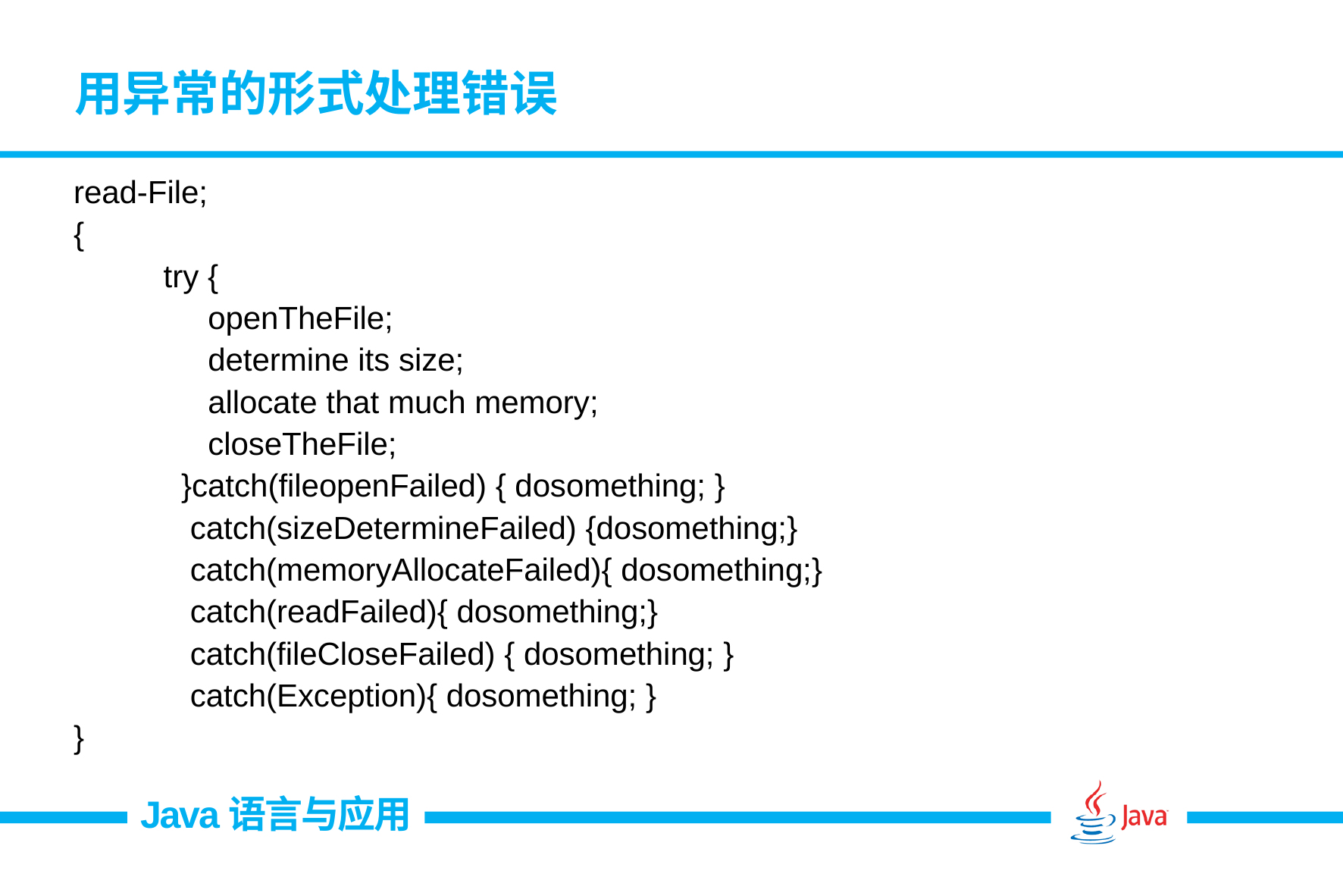

8
read-File;
{
try {
     openTheFile;
     determine its size;
     allocate that much memory;
     closeTheFile;
  }catch(fileopenFailed) { dosomething; }
   catch(sizeDetermineFailed) {dosomething;}
   catch(memoryAllocateFailed){ dosomething;}
   catch(readFailed){ dosomething;}
   catch(fileCloseFailed) { dosomething; }
   catch(Exception){ dosomething; }
}
# 用异常的形式处理错误